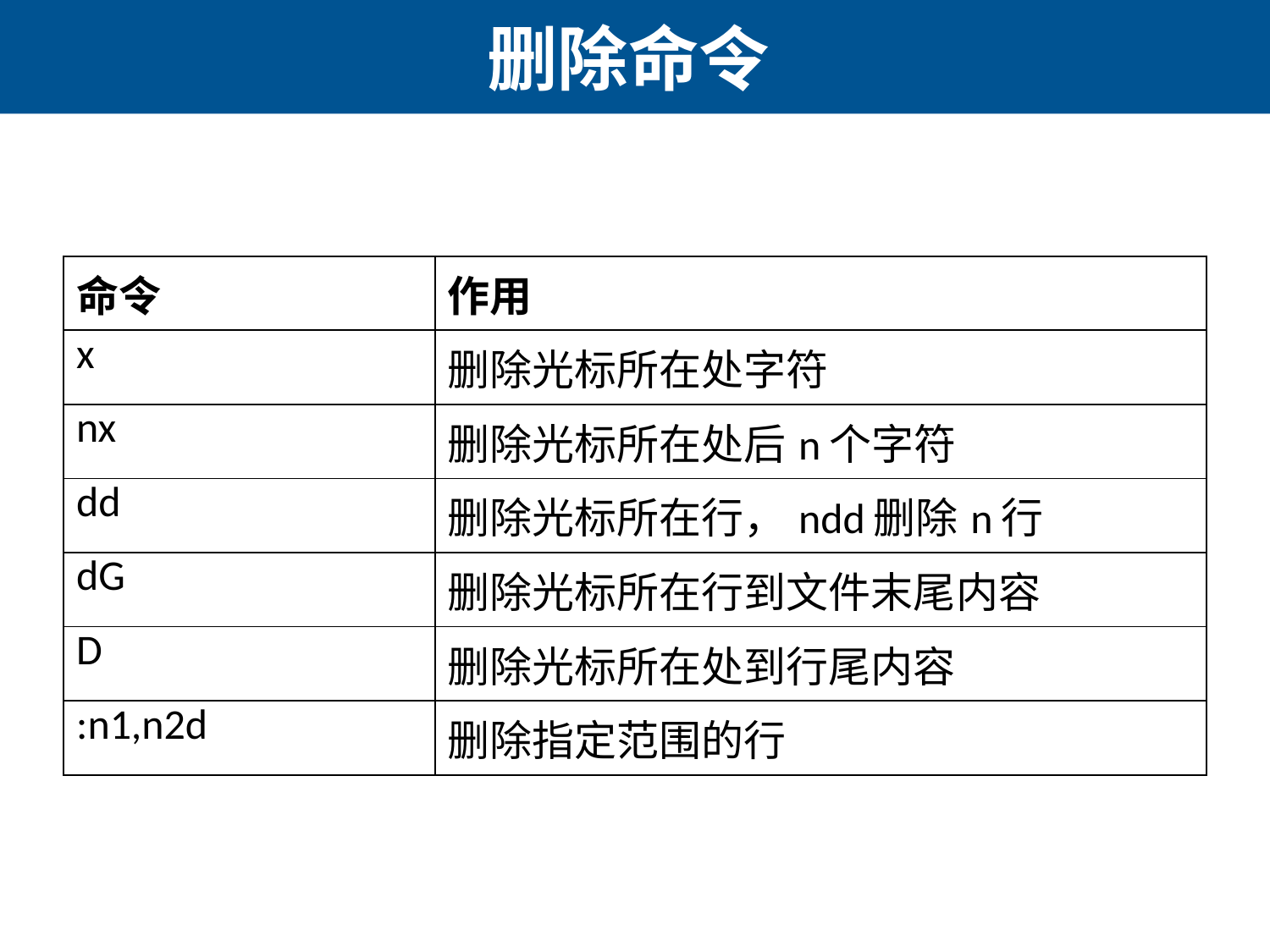

# 删除命令
| 命令 | 作用 |
| --- | --- |
| x | 删除光标所在处字符 |
| nx | 删除光标所在处后n个字符 |
| dd | 删除光标所在行，ndd删除n行 |
| dG | 删除光标所在行到文件末尾内容 |
| D | 删除光标所在处到行尾内容 |
| :n1,n2d | 删除指定范围的行 |